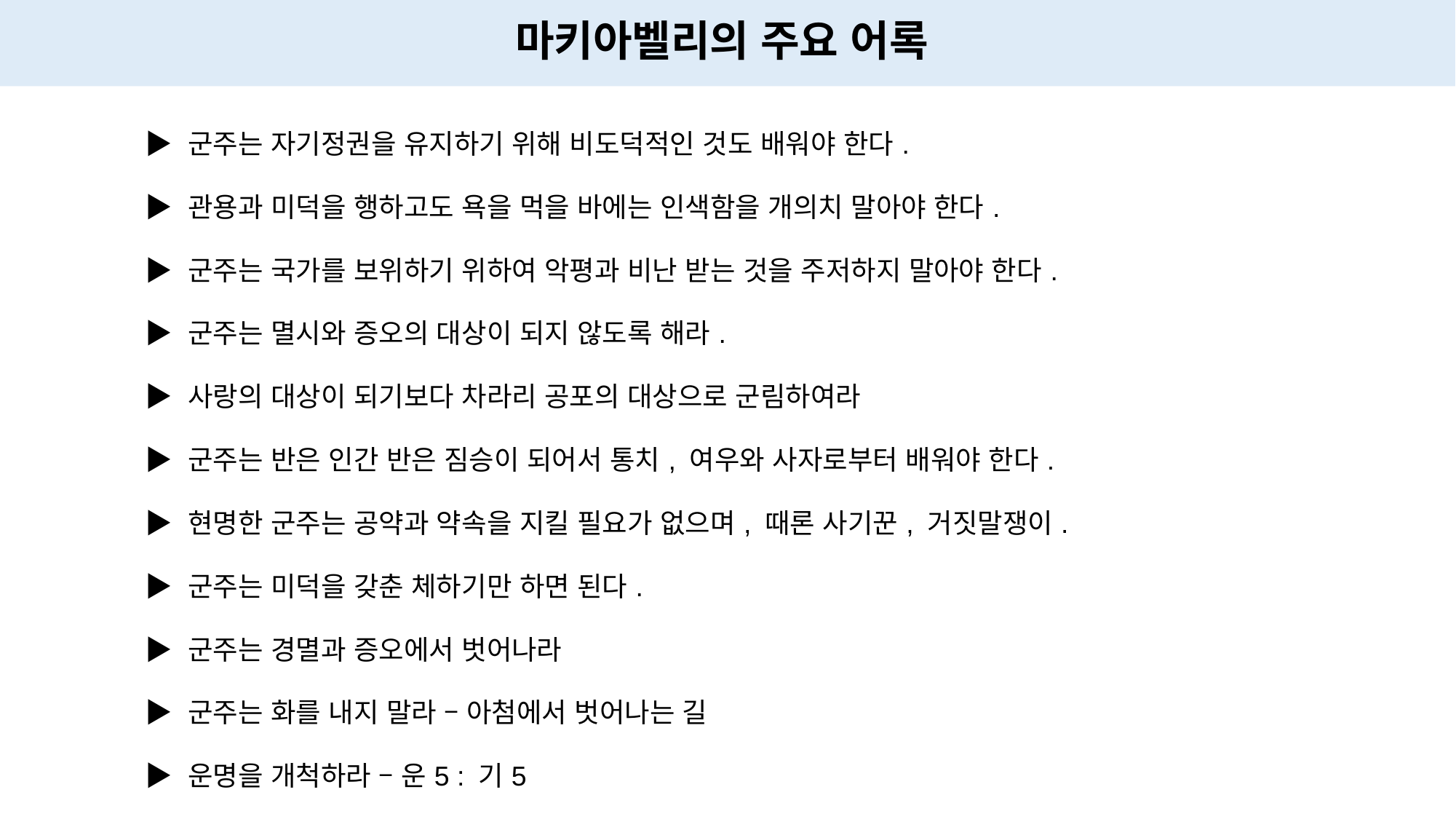

마키아벨리의 주요 어록
| ▶ 군주는 자기정권을 유지하기 위해 비도덕적인 것도 배워야 한다. ▶ 관용과 미덕을 행하고도 욕을 먹을 바에는 인색함을 개의치 말아야 한다. ▶ 군주는 국가를 보위하기 위하여 악평과 비난 받는 것을 주저하지 말아야 한다. ▶ 군주는 멸시와 증오의 대상이 되지 않도록 해라. ▶ 사랑의 대상이 되기보다 차라리 공포의 대상으로 군림하여라 ▶ 군주는 반은 인간 반은 짐승이 되어서 통치, 여우와 사자로부터 배워야 한다. ▶ 현명한 군주는 공약과 약속을 지킬 필요가 없으며, 때론 사기꾼, 거짓말쟁이. ▶ 군주는 미덕을 갖춘 체하기만 하면 된다. ▶ 군주는 경멸과 증오에서 벗어나라 ▶ 군주는 화를 내지 말라 – 아첨에서 벗어나는 길 ▶ 운명을 개척하라 – 운5 : 기5 ▶ 외교정책, 유비무환, 자주국방 |
| --- |